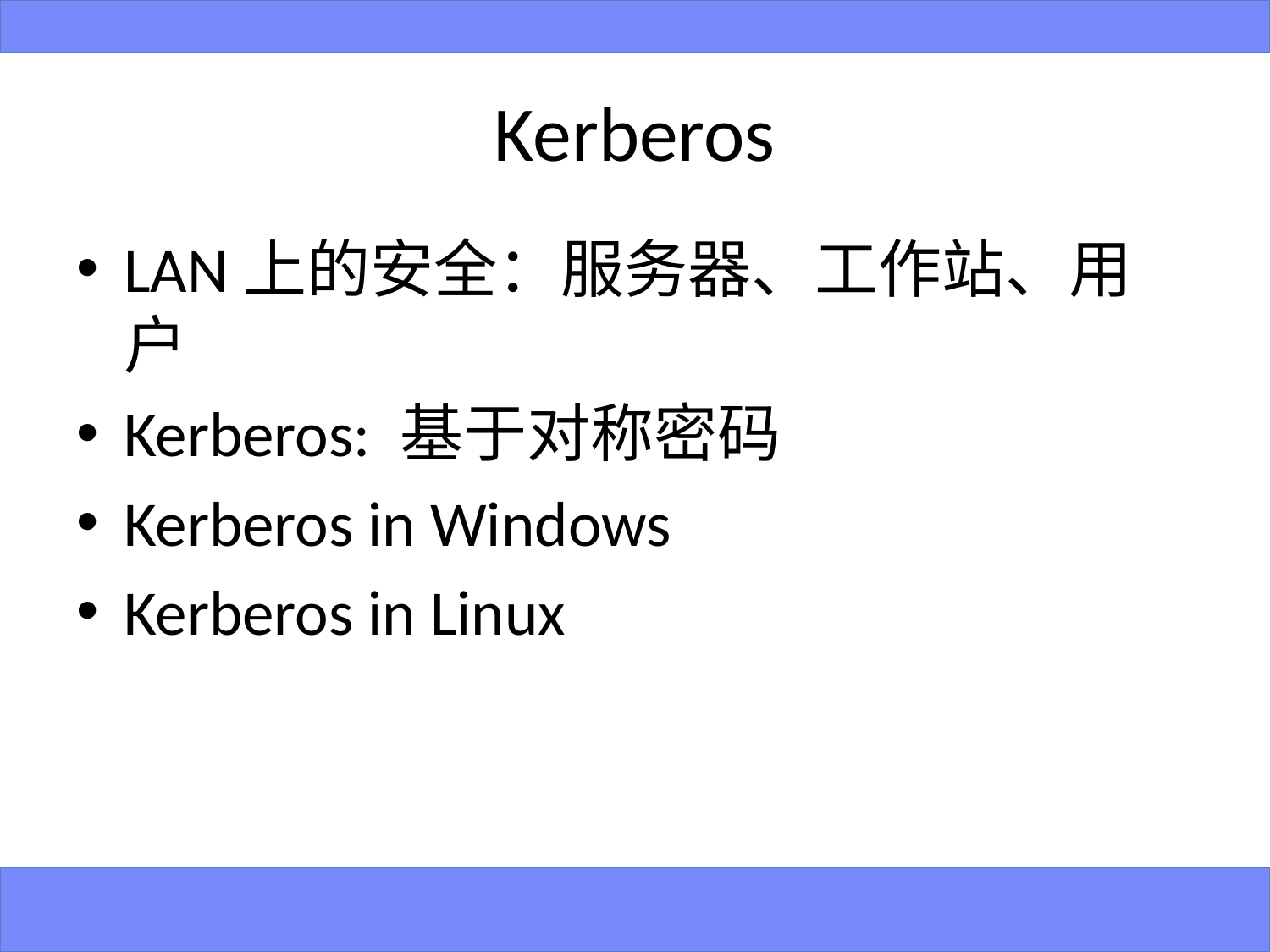

# Kerberos
LAN上的安全：服务器、工作站、用户
Kerberos: 基于对称密码
Kerberos in Windows
Kerberos in Linux